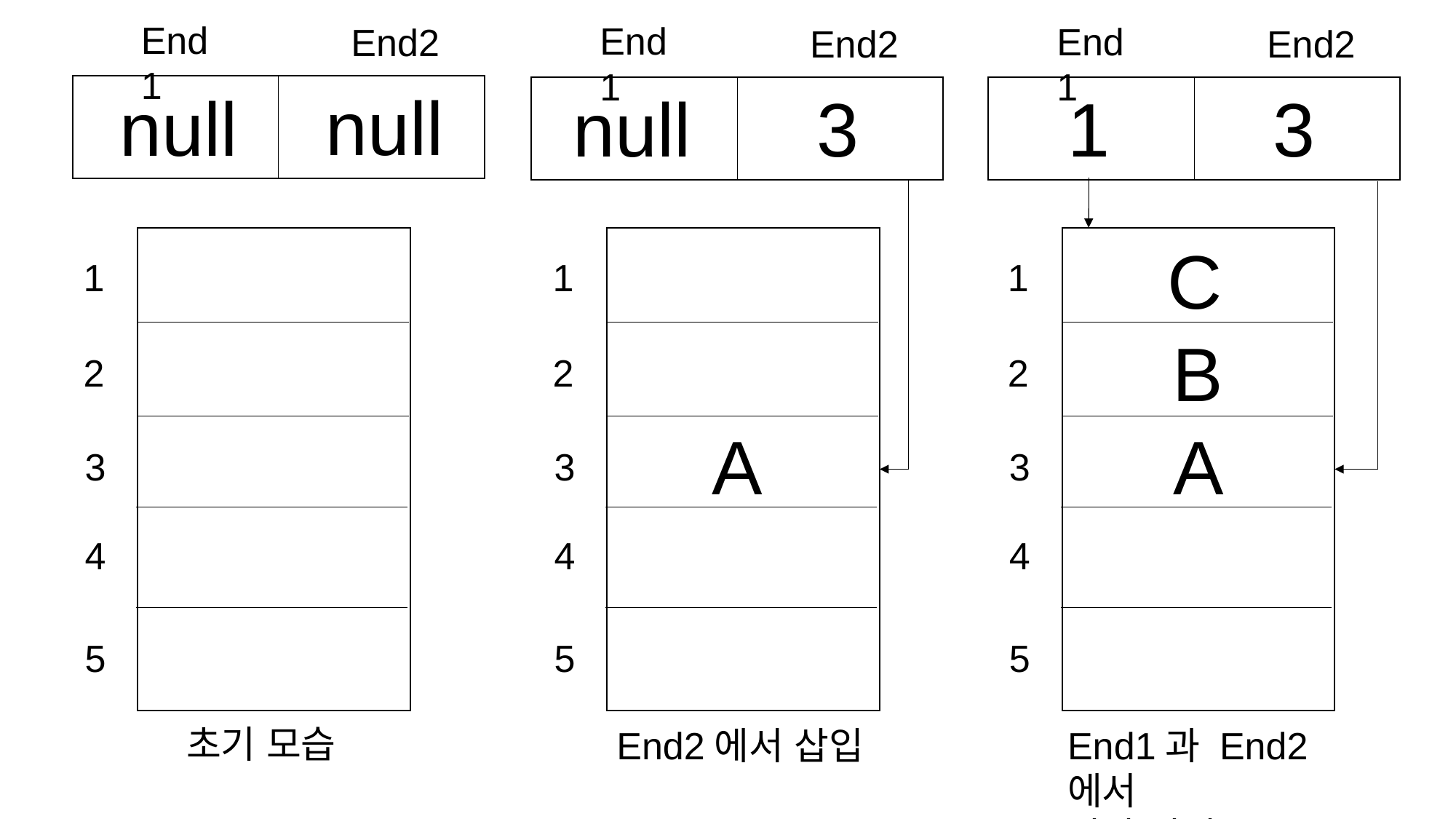

End1
End1
End1
End2
End2
End2
null
null
3
3
null
1

C

1
1
1
B
2
2
2
A
A
3
3
3
4
4
4
5
5
5
초기 모습
End1과 End2에서
각각 삽입
End2에서 삽입